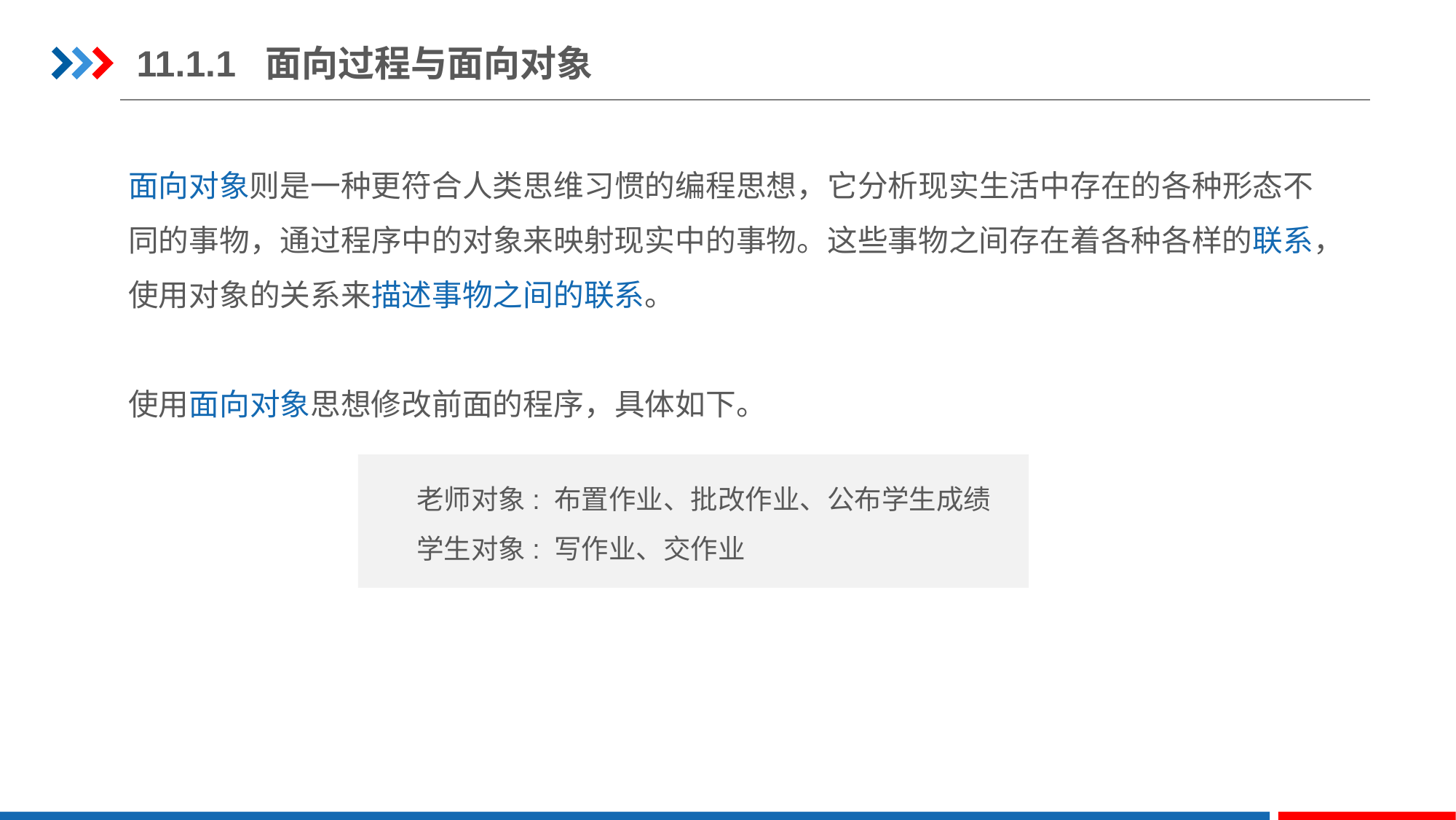

11.1.1  面向过程与面向对象
面向对象则是一种更符合人类思维习惯的编程思想，它分析现实生活中存在的各种形态不同的事物，通过程序中的对象来映射现实中的事物。这些事物之间存在着各种各样的联系，使用对象的关系来描述事物之间的联系。

使用面向对象思想修改前面的程序，具体如下。

老师对象: 布置作业、批改作业、公布学生成绩
学生对象: 写作业、交作业